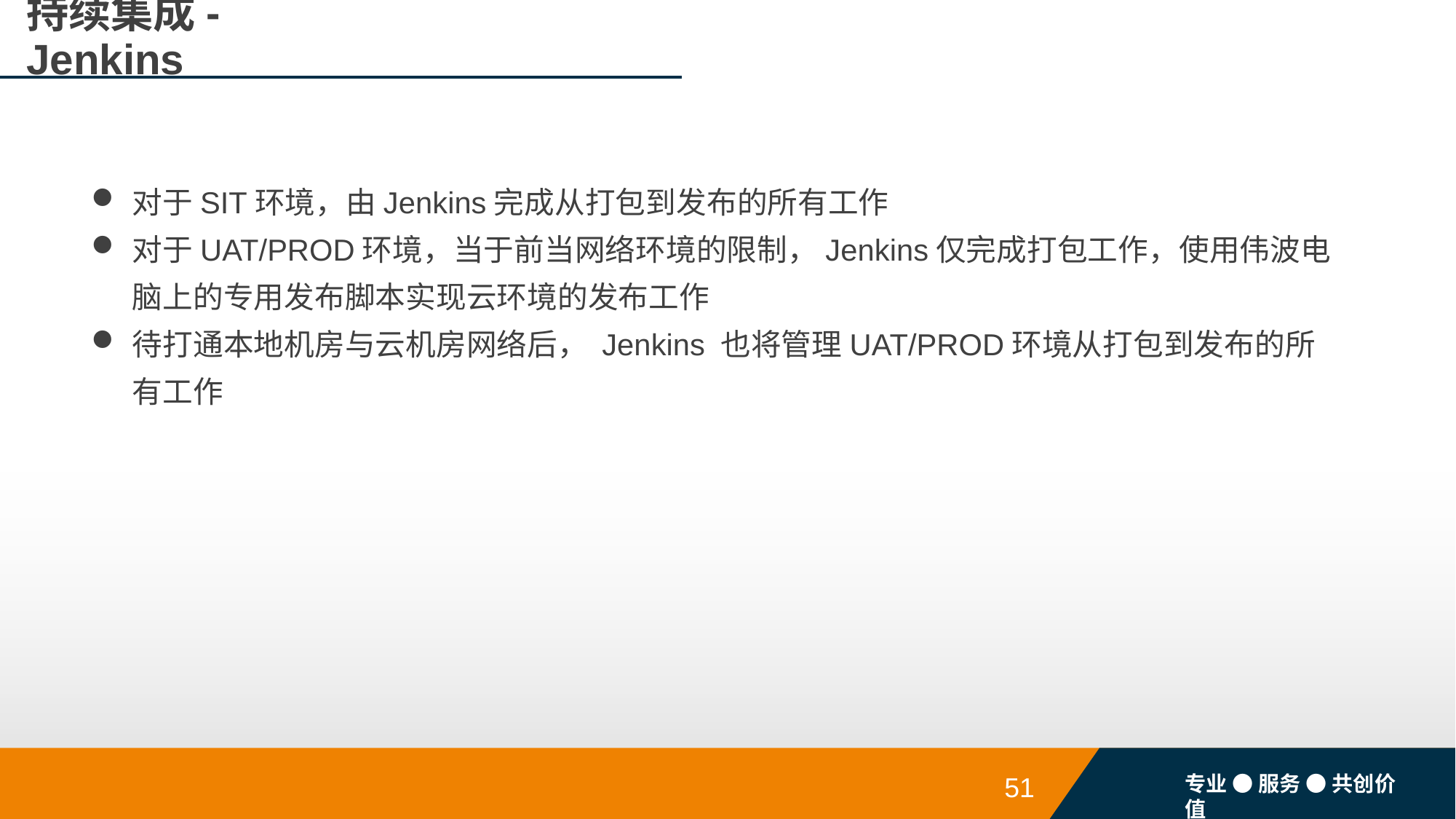

# 持续集成-Jenkins
对于SIT环境，由Jenkins完成从打包到发布的所有工作
对于UAT/PROD环境，当于前当网络环境的限制，Jenkins仅完成打包工作，使用伟波电脑上的专用发布脚本实现云环境的发布工作
待打通本地机房与云机房网络后， Jenkins 也将管理UAT/PROD环境从打包到发布的所有工作